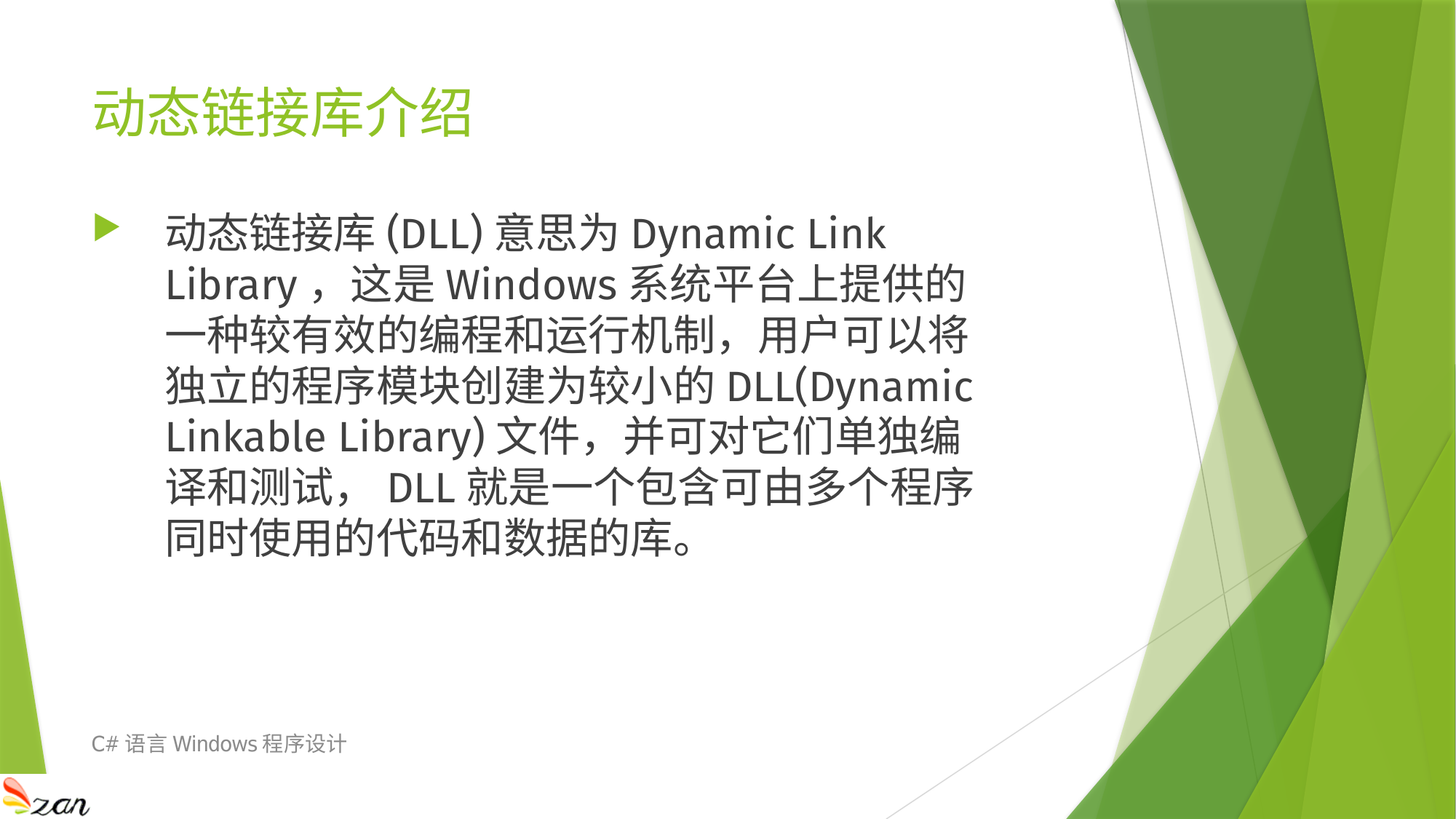

# 动态链接库介绍
动态链接库(DLL)意思为Dynamic Link Library，这是Windows系统平台上提供的一种较有效的编程和运行机制，用户可以将独立的程序模块创建为较小的DLL(Dynamic Linkable Library)文件，并可对它们单独编译和测试，DLL就是一个包含可由多个程序同时使用的代码和数据的库。
C#语言Windows程序设计